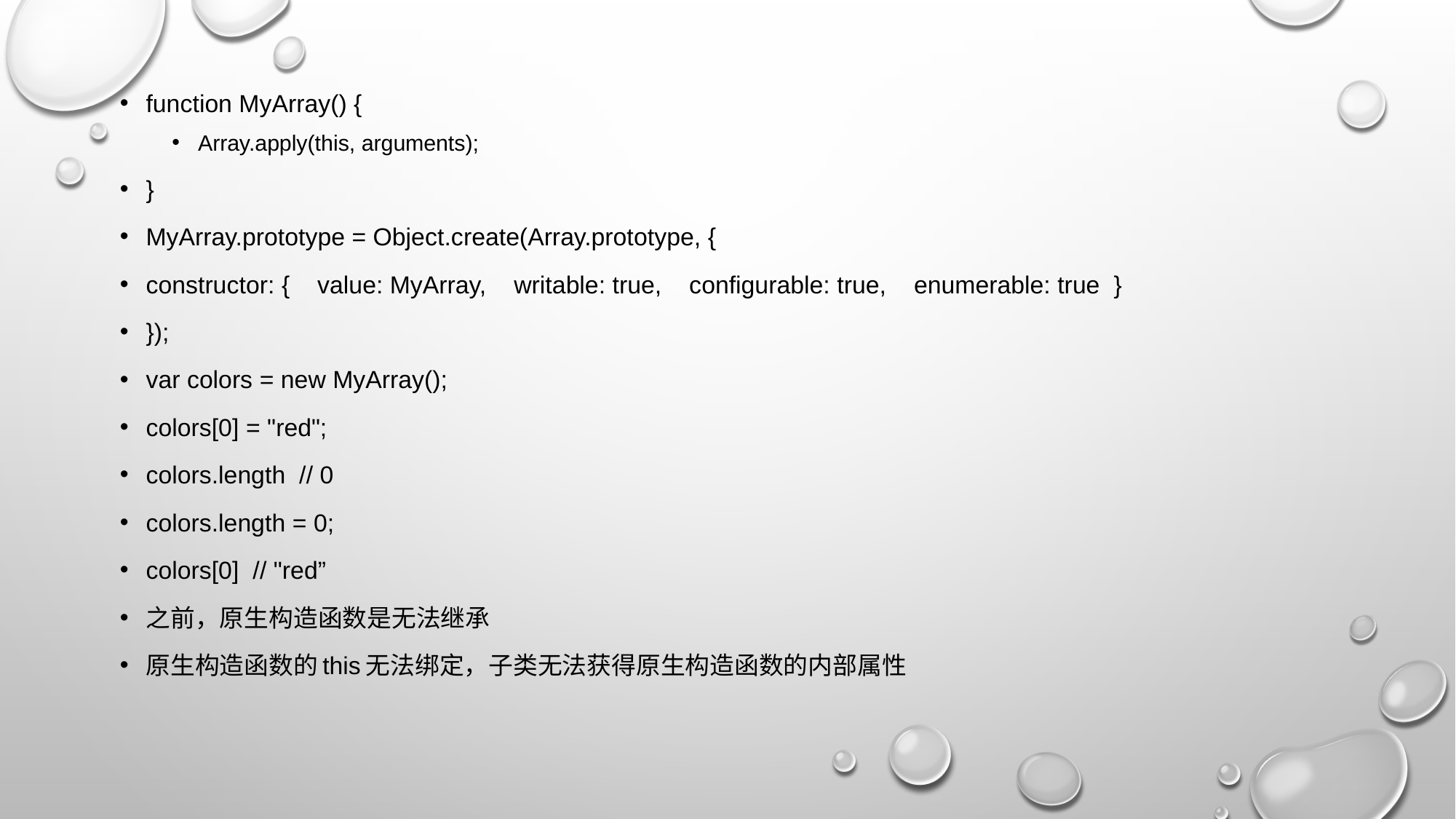

function MyArray() {
Array.apply(this, arguments);
}
MyArray.prototype = Object.create(Array.prototype, {
constructor: {    value: MyArray,    writable: true,    configurable: true,    enumerable: true  }
});
var colors = new MyArray();
colors[0] = "red";
colors.length  // 0
colors.length = 0;
colors[0]  // "red”
之前，原生构造函数是无法继承
原生构造函数的this无法绑定，子类无法获得原生构造函数的内部属性